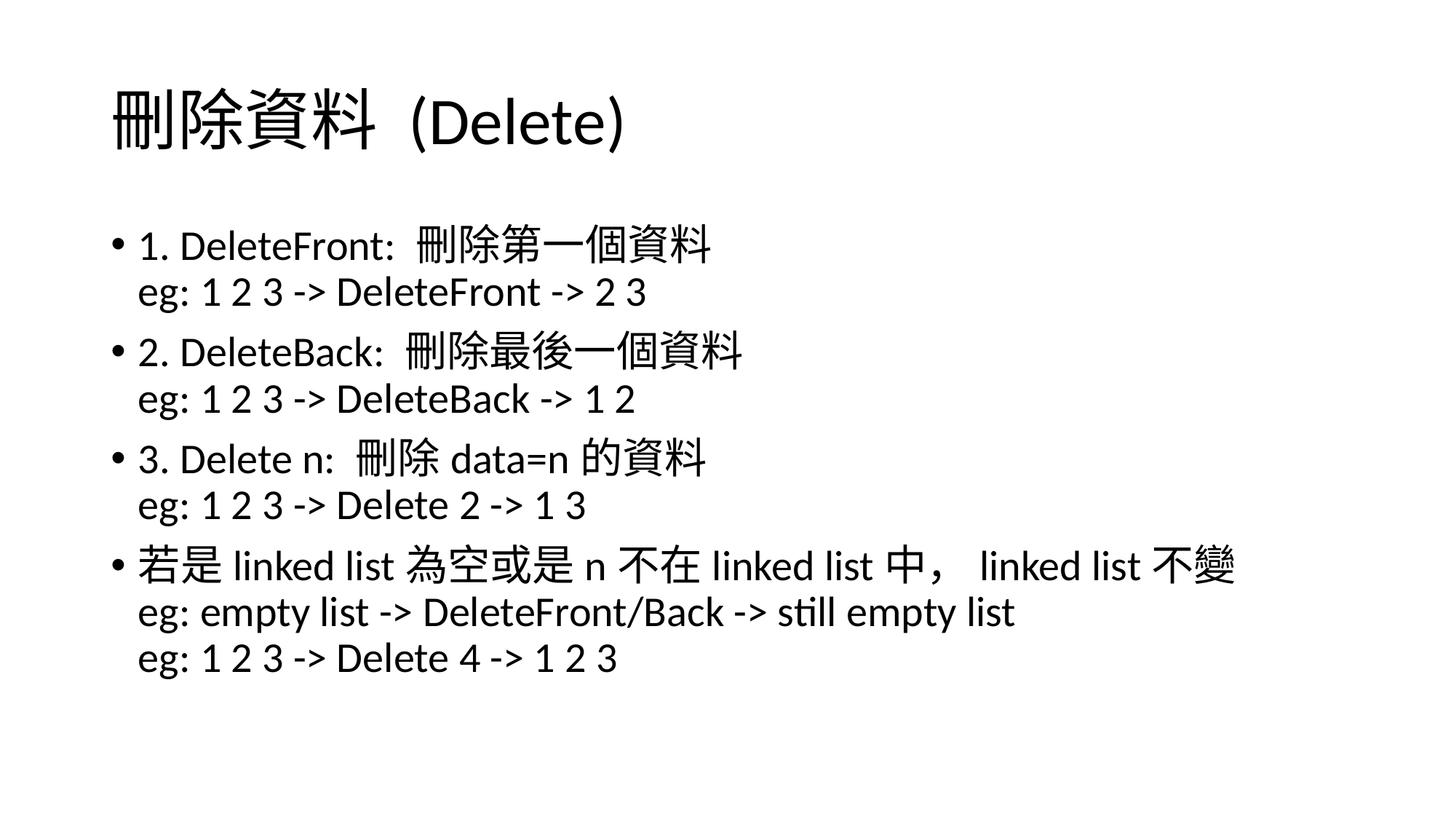

# 刪除資料 (Delete)
1. DeleteFront: 刪除第一個資料
eg: 1 2 3 -> DeleteFront -> 2 3
2. DeleteBack: 刪除最後一個資料
eg: 1 2 3 -> DeleteBack -> 1 2
3. Delete n: 刪除data=n的資料
eg: 1 2 3 -> Delete 2 -> 1 3
若是linked list為空或是n不在linked list中，linked list不變
eg: empty list -> DeleteFront/Back -> still empty list
eg: 1 2 3 -> Delete 4 -> 1 2 3